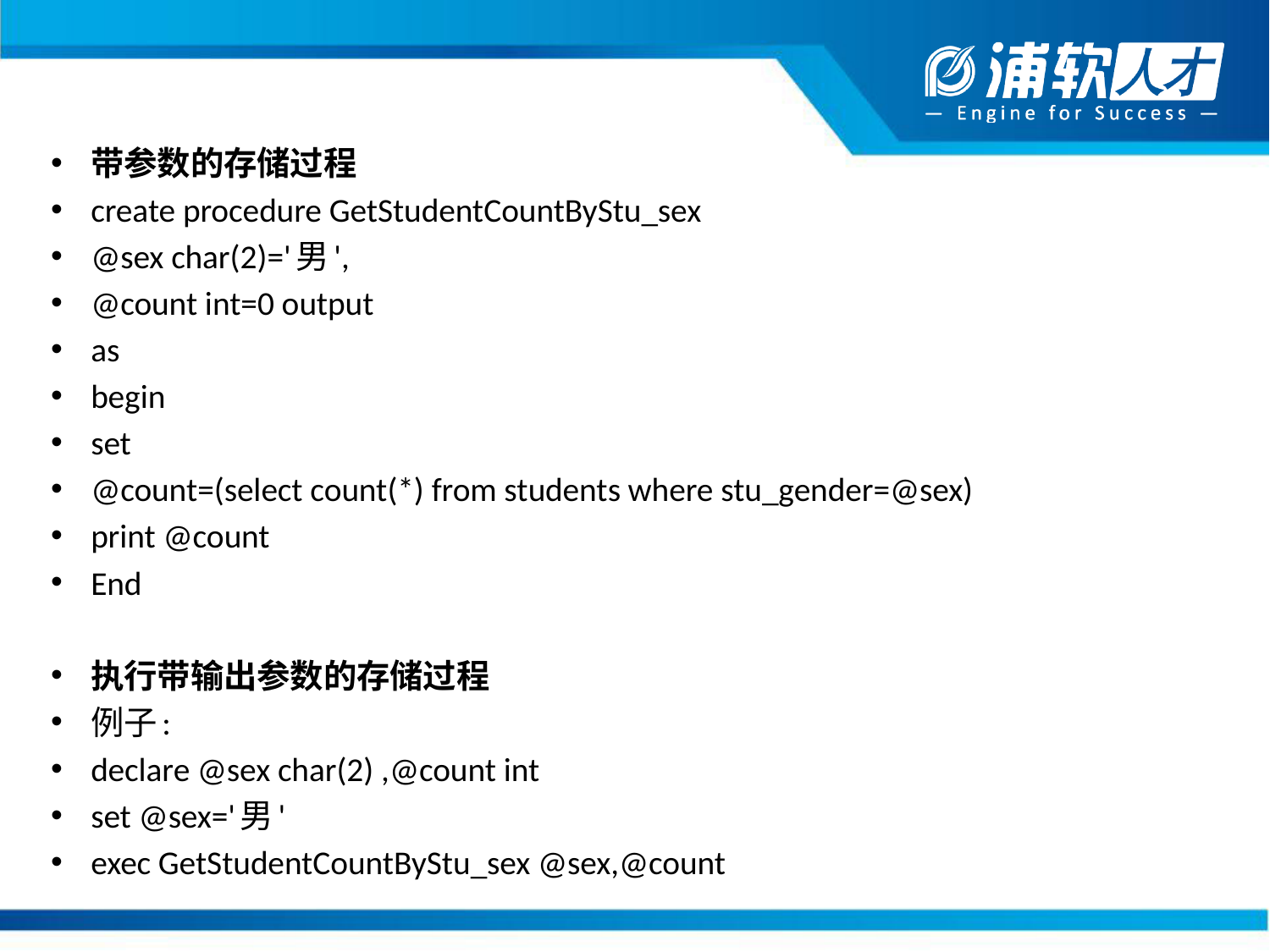

带参数的存储过程
create procedure GetStudentCountByStu_sex
@sex char(2)='男',
@count int=0 output
as
begin
set
@count=(select count(*) from students where stu_gender=@sex)
print @count
End

执行带输出参数的存储过程
例子:
declare @sex char(2) ,@count int
set @sex='男'
exec GetStudentCountByStu_sex @sex,@count